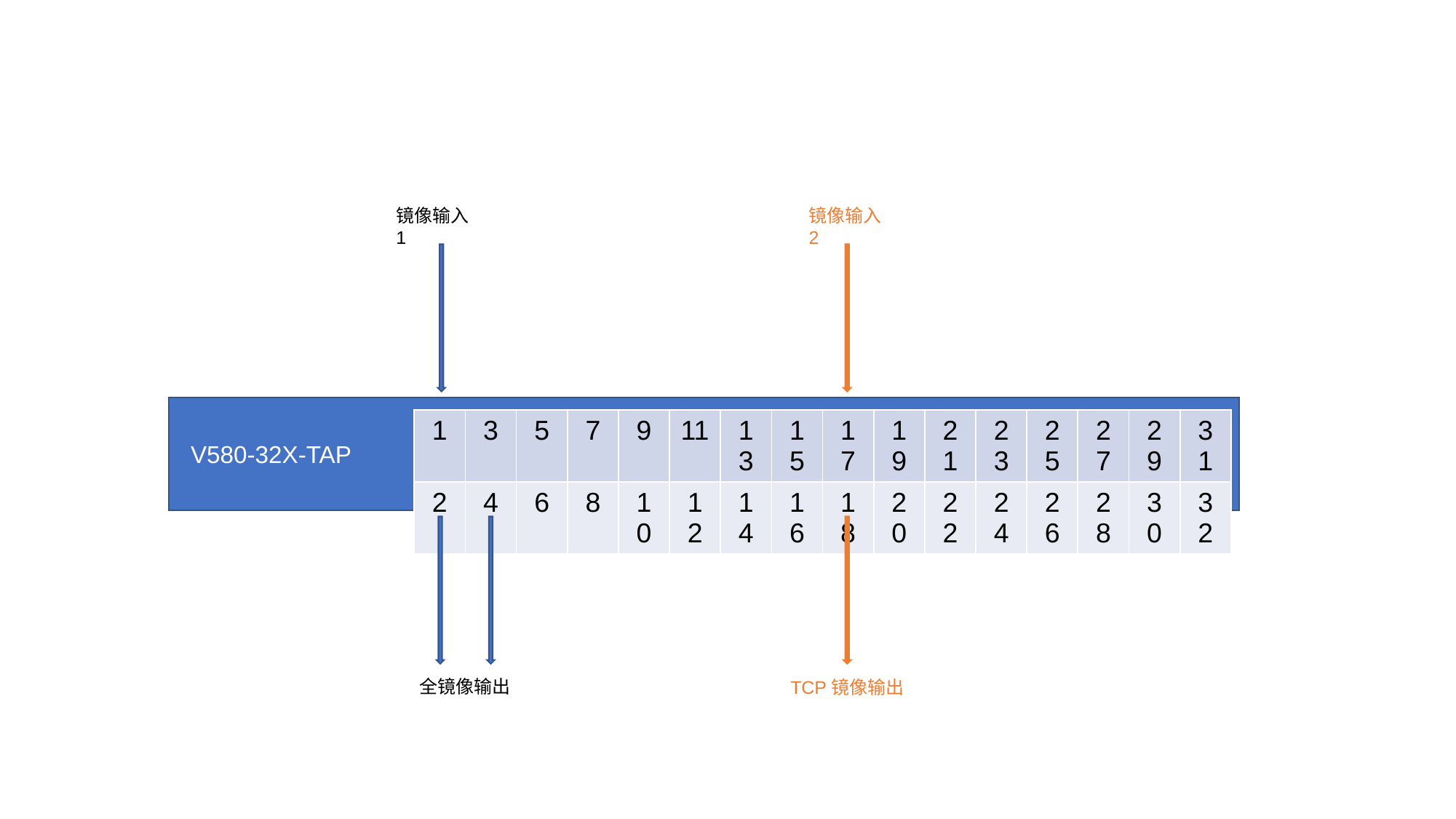

镜像输入2
镜像输入1

| 1 | 3 | 5 | 7 | 9 | 11 | 13 | 15 | 17 | 19 | 21 | 23 | 25 | 27 | 29 | 31 |
| --- | --- | --- | --- | --- | --- | --- | --- | --- | --- | --- | --- | --- | --- | --- | --- |
| 2 | 4 | 6 | 8 | 10 | 12 | 14 | 16 | 18 | 20 | 22 | 24 | 26 | 28 | 30 | 32 |
V580-32X-TAP

全镜像输出
TCP镜像输出